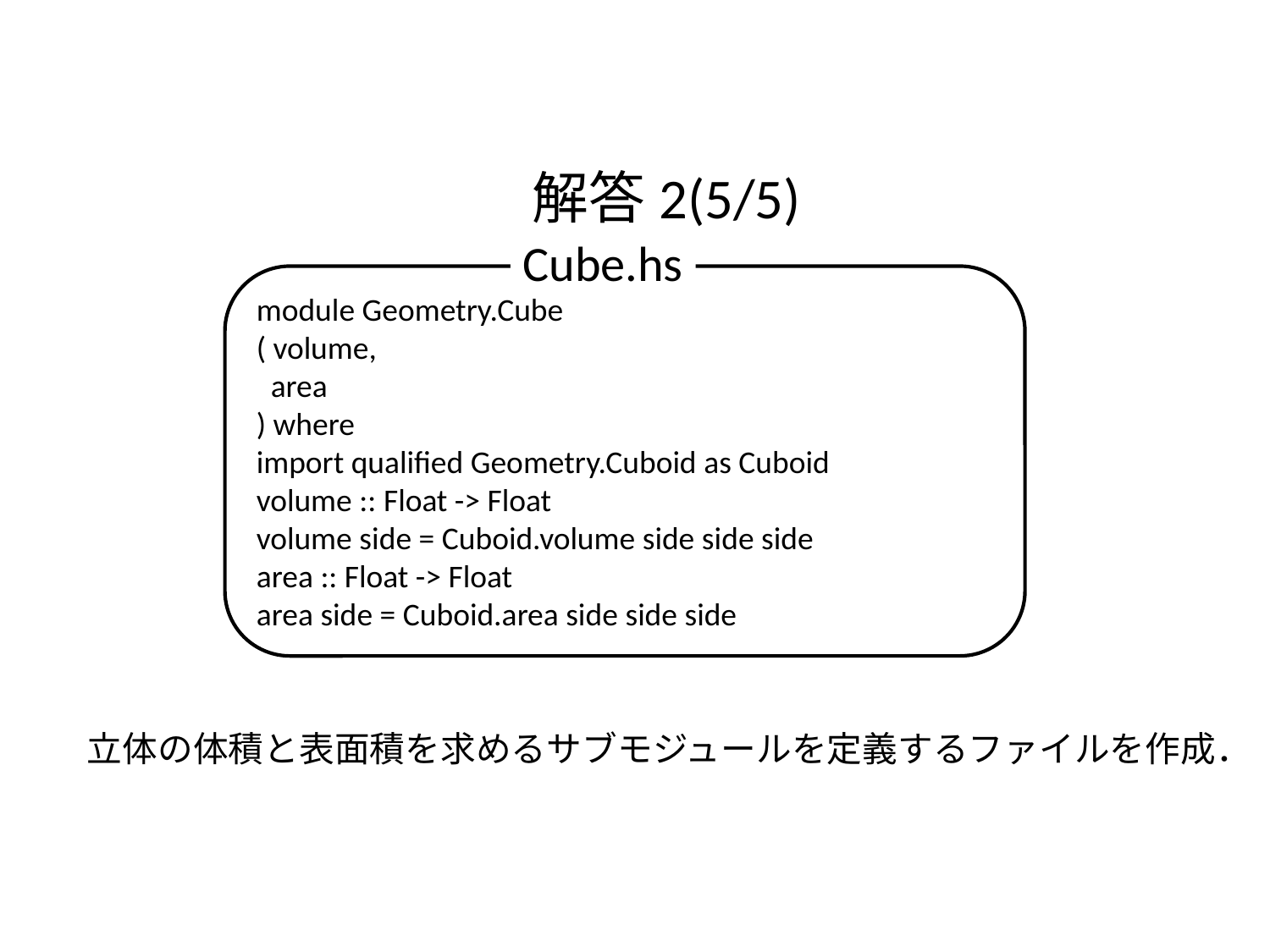

解答2(5/5)
Cube.hs
module Geometry.Cube
( volume,
  area
) where
import qualified Geometry.Cuboid as Cuboid
volume :: Float -> Float
volume side = Cuboid.volume side side side
area :: Float -> Float
area side = Cuboid.area side side side
立体の体積と表面積を求めるサブモジュールを定義するファイルを作成．